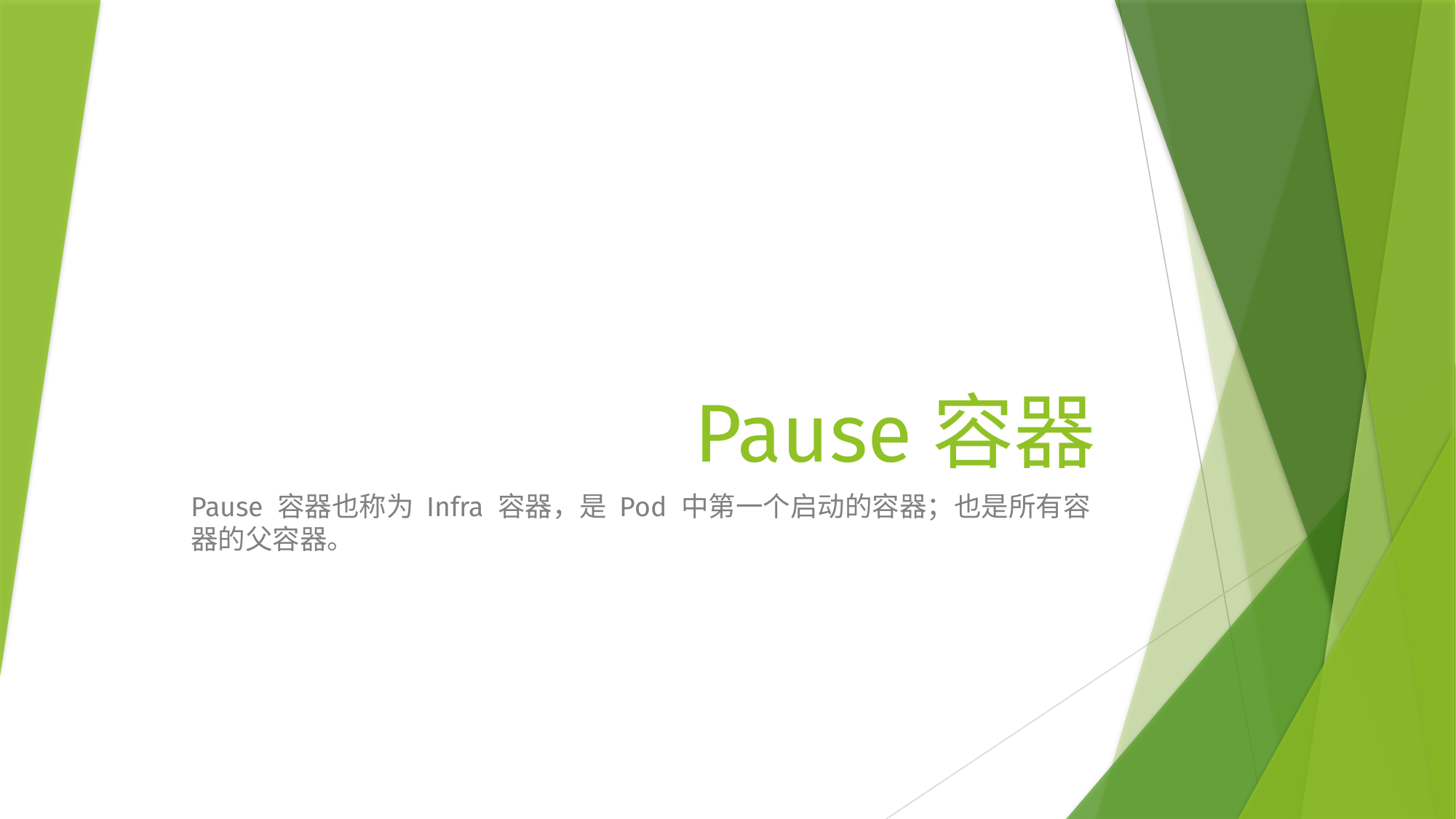

# Pause容器
Pause 容器也称为 Infra 容器，是 Pod 中第一个启动的容器；也是所有容器的父容器。